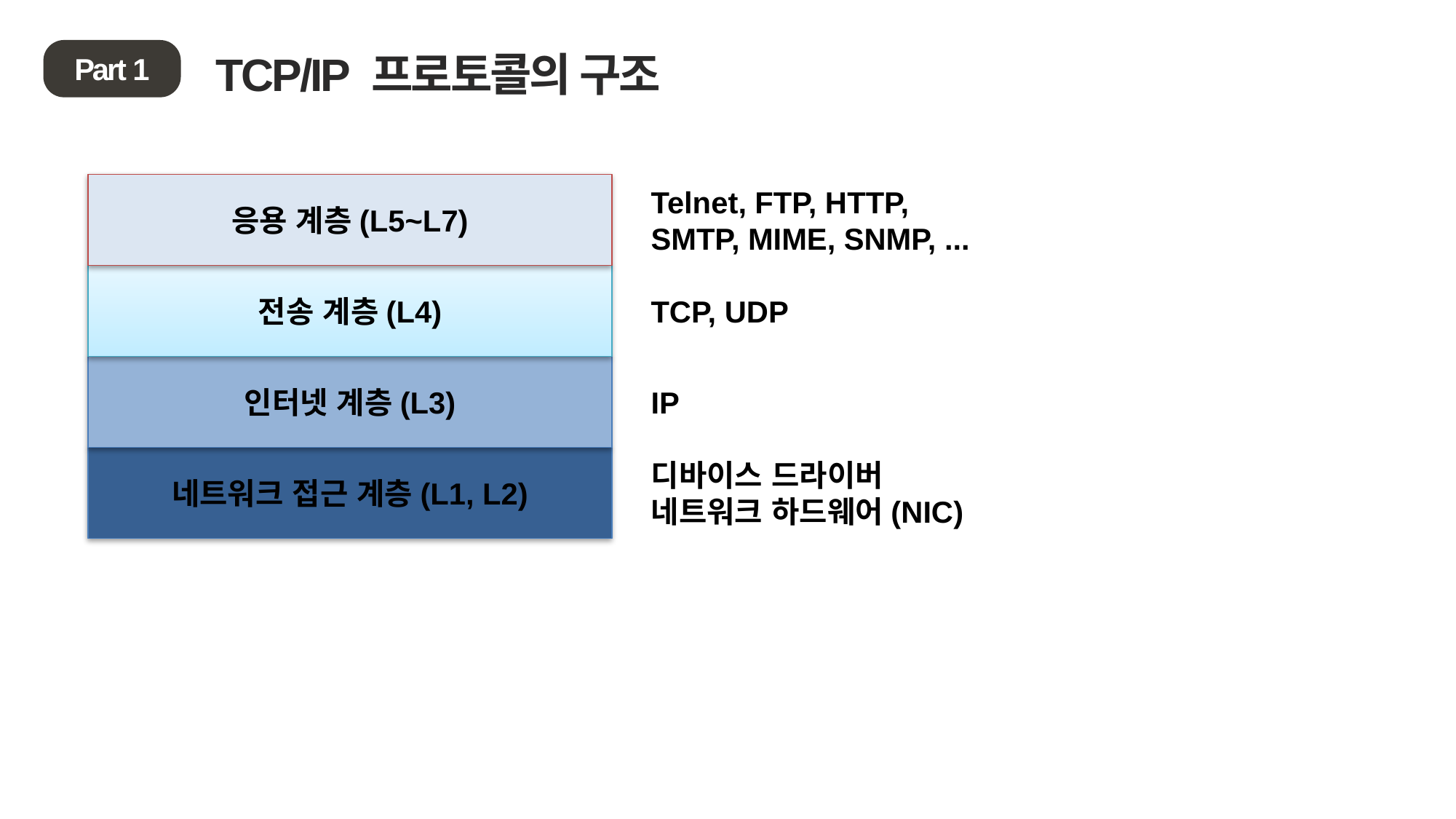

TCP/IP 프로토콜의 구조
Part 1

응용 계층(L5~L7)
Telnet, FTP, HTTP,
SMTP, MIME, SNMP, ...
전송 계층(L4)
TCP, UDP
인터넷 계층(L3)
IP
네트워크 접근 계층(L1, L2)
디바이스 드라이버
네트워크 하드웨어(NIC)